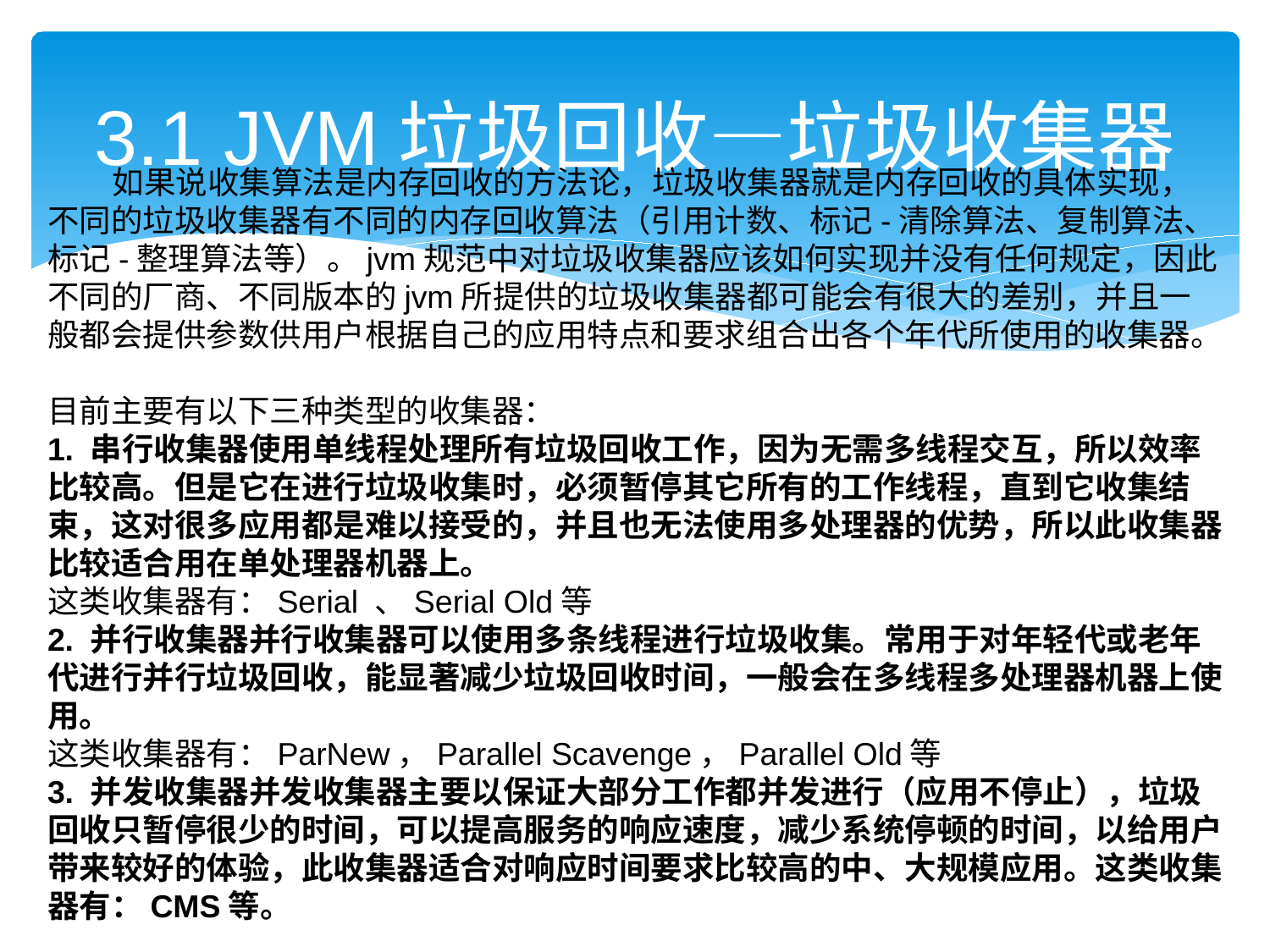

# 3.1 JVM垃圾回收—垃圾收集器
        如果说收集算法是内存回收的方法论，垃圾收集器就是内存回收的具体实现，不同的垃圾收集器有不同的内存回收算法（引用计数、标记-清除算法、复制算法、标记-整理算法等）。jvm规范中对垃圾收集器应该如何实现并没有任何规定，因此不同的厂商、不同版本的jvm所提供的垃圾收集器都可能会有很大的差别，并且一般都会提供参数供用户根据自己的应用特点和要求组合出各个年代所使用的收集器。

目前主要有以下三种类型的收集器：
1. 串行收集器使用单线程处理所有垃圾回收工作，因为无需多线程交互，所以效率比较高。但是它在进行垃圾收集时，必须暂停其它所有的工作线程，直到它收集结束，这对很多应用都是难以接受的，并且也无法使用多处理器的优势，所以此收集器比较适合用在单处理器机器上。
这类收集器有：Serial 、Serial Old等
2. 并行收集器并行收集器可以使用多条线程进行垃圾收集。常用于对年轻代或老年代进行并行垃圾回收，能显著减少垃圾回收时间，一般会在多线程多处理器机器上使用。
这类收集器有：ParNew，Parallel Scavenge，Parallel Old等
3. 并发收集器并发收集器主要以保证大部分工作都并发进行（应用不停止），垃圾回收只暂停很少的时间，可以提高服务的响应速度，减少系统停顿的时间，以给用户带来较好的体验，此收集器适合对响应时间要求比较高的中、大规模应用。这类收集器有：CMS等。